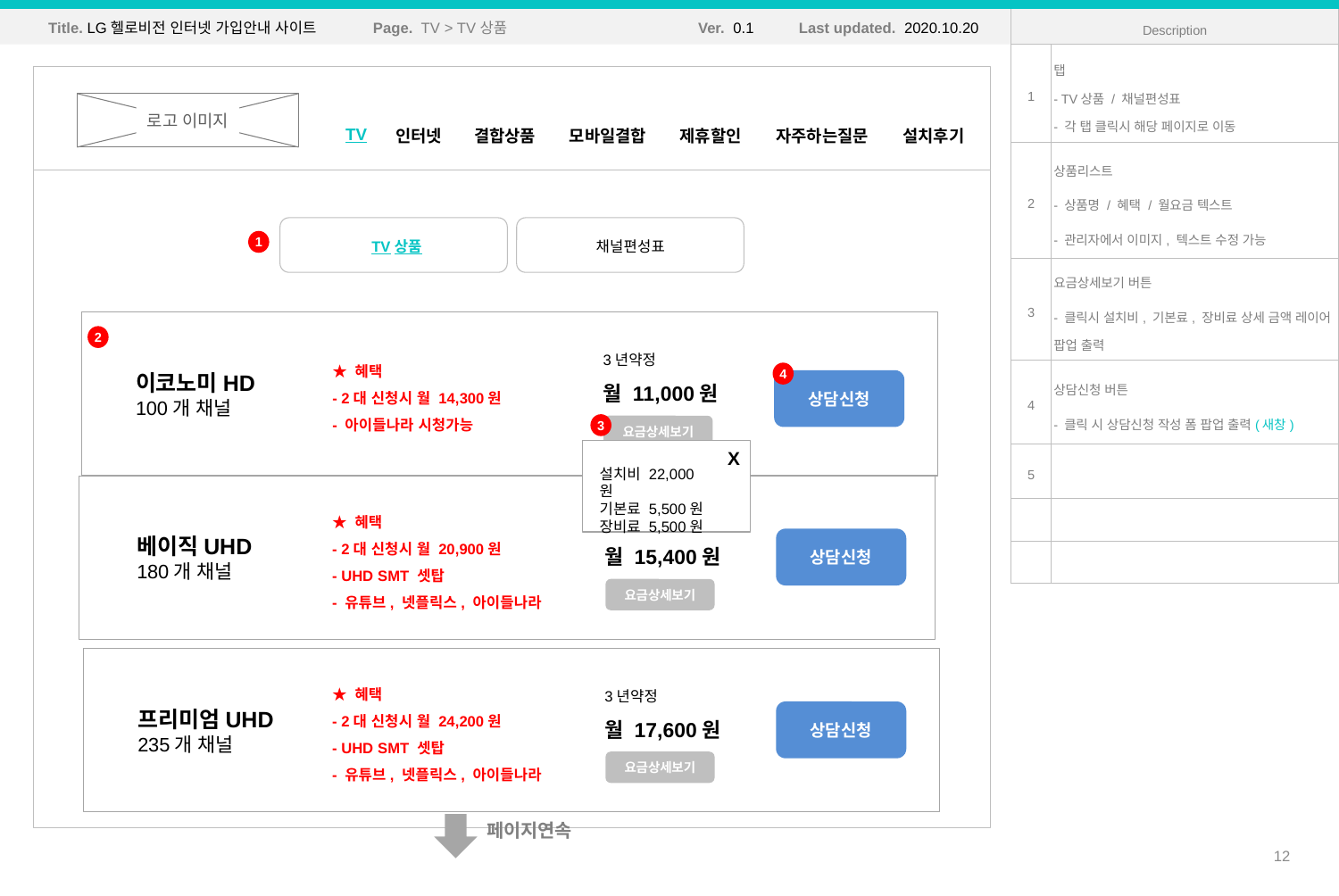

Title. LG헬로비전 인터넷 가입안내 사이트
Page.  TV > TV상품
Ver.  0.1
Last updated.  2020.10.20

| Description |  |
| --- | --- |
| 1 | 탭 - TV상품 / 채널편성표 - 각 탭 클릭시 해당 페이지로 이동 |
| 2 | 상품리스트 - 상품명 / 혜택 / 월요금 텍스트 - 관리자에서 이미지, 텍스트 수정 가능 |
| 3 | 요금상세보기 버튼 - 클릭시 설치비, 기본료, 장비료 상세 금액 레이어 팝업 출력 |
| 4 | 상담신청 버튼 - 클릭 시 상담신청 작성 폼 팝업 출력(새창) |
| 5 |  |
|  |  |
|  |  |

로고 이미지
TV
인터넷
결합상품
모바일결합
제휴할인
자주하는질문
설치후기

TV상품

채널편성표
1

2
3년약정
월 11,000원
★ 혜택
- 2대 신청시 월 14,300원
- 아이들나라 시청가능
4
이코노미HD
100개 채널
상담신청
3
요금상세보기
X

설치비 22,000원
기본료 5,500원
장비료 5,500원

★ 혜택
- 2대 신청시 월 20,900원
- UHD SMT 셋탑
- 유튜브, 넷플릭스, 아이들나라
3년약정
월 15,400원
베이직UHD
180개 채널
상담신청
요금상세보기

★ 혜택
- 2대 신청시 월 24,200원
- UHD SMT 셋탑
- 유튜브, 넷플릭스, 아이들나라
3년약정
월 17,600원
프리미엄UHD
235개 채널
상담신청
요금상세보기
페이지연속

12